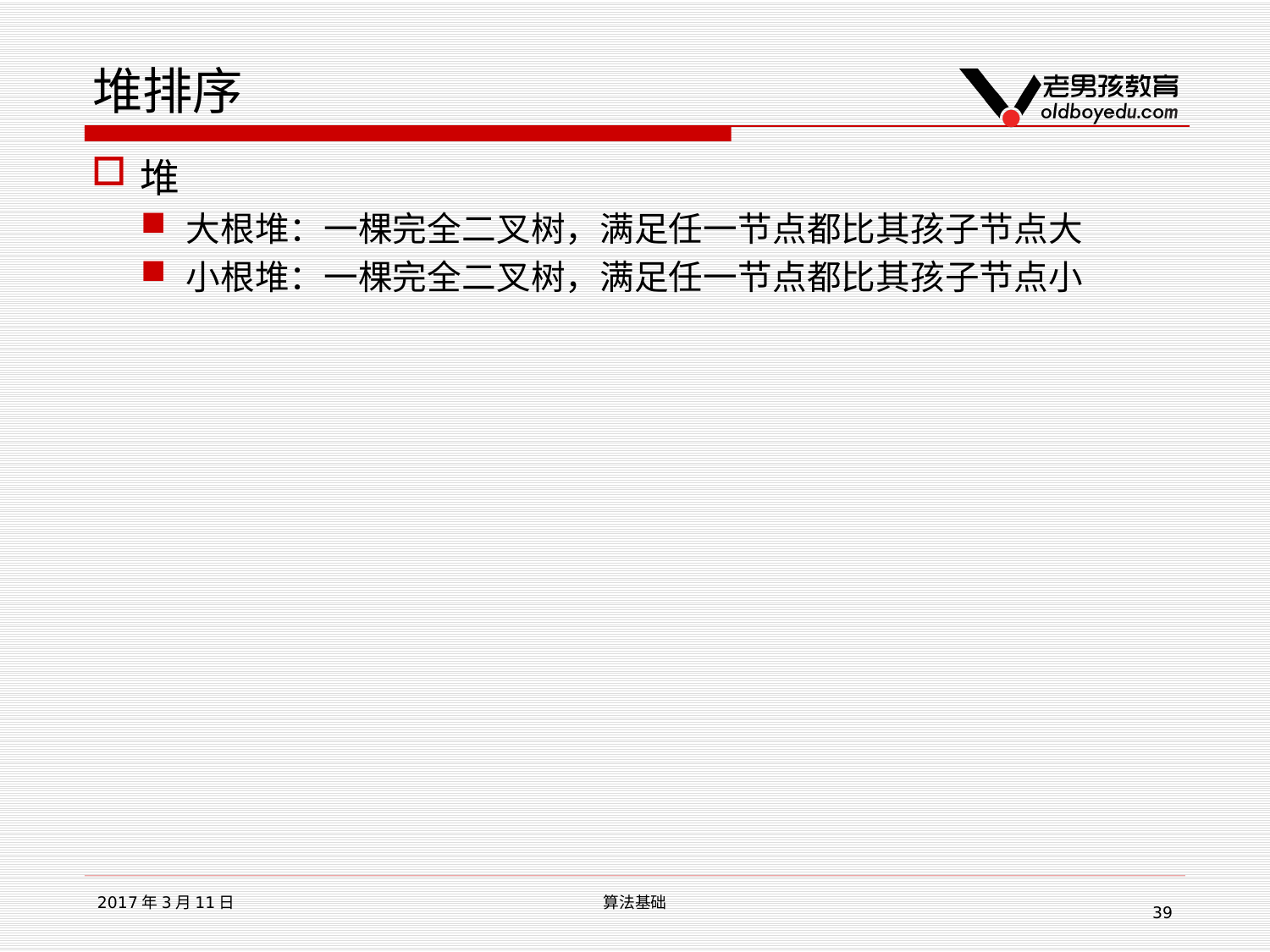

# 堆排序
堆
大根堆：一棵完全二叉树，满足任一节点都比其孩子节点大
小根堆：一棵完全二叉树，满足任一节点都比其孩子节点小
2017年3月11日
算法基础
39